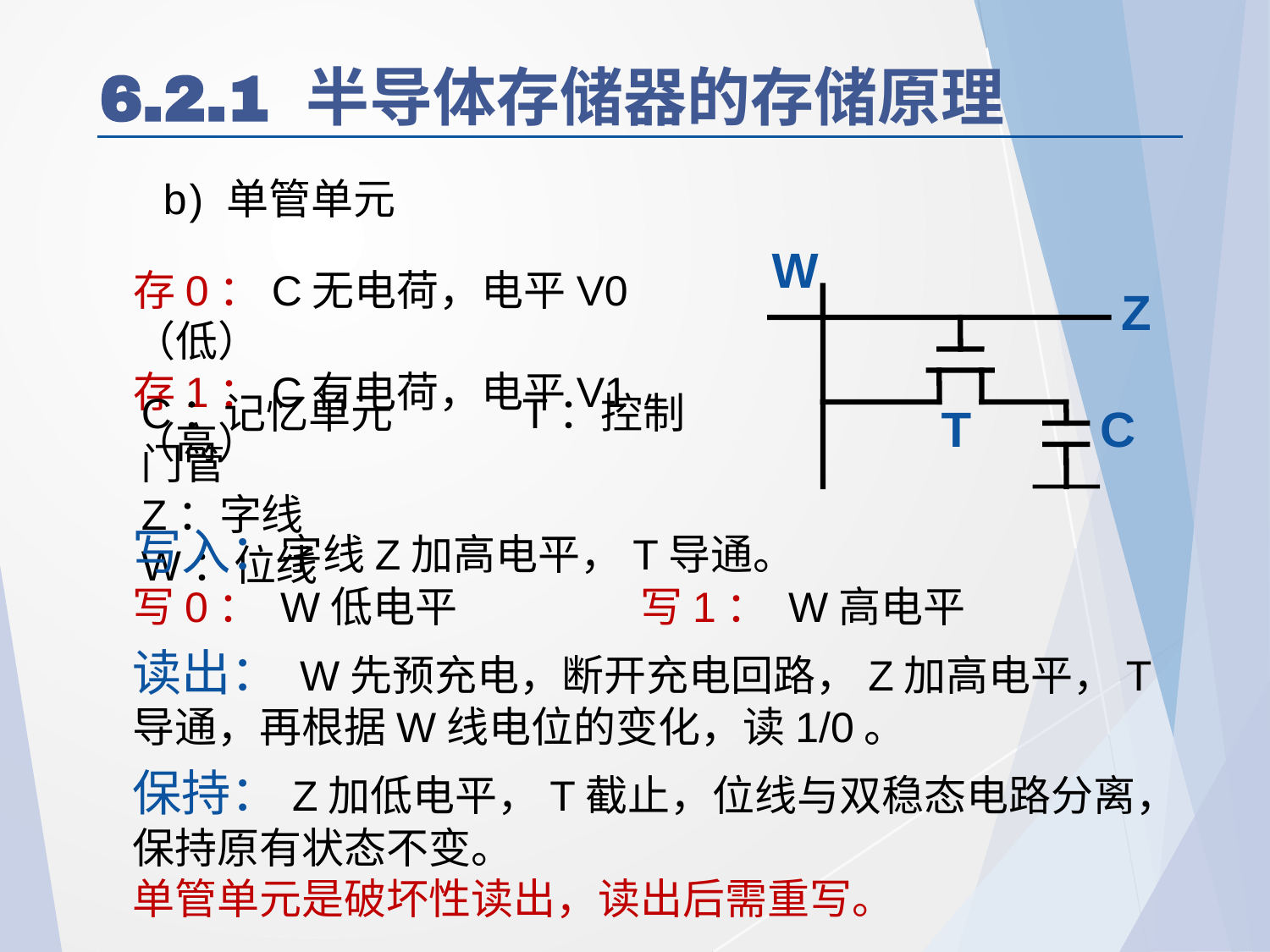

# 6.2.1 半导体存储器的存储原理
单管单元
W
Z

T
C

存0：C无电荷，电平V0（低）
存1：C有电荷，电平V1（高）
C：记忆单元		T：控制门管
Z：字线			W：位线
写入：字线Z加高电平，T导通。
写0： W低电平		写1： W高电平
读出： W先预充电，断开充电回路，Z加高电平，T导通，再根据W线电位的变化，读1/0。
保持：Z加低电平，T截止，位线与双稳态电路分离，保持原有状态不变。
单管单元是破坏性读出，读出后需重写。